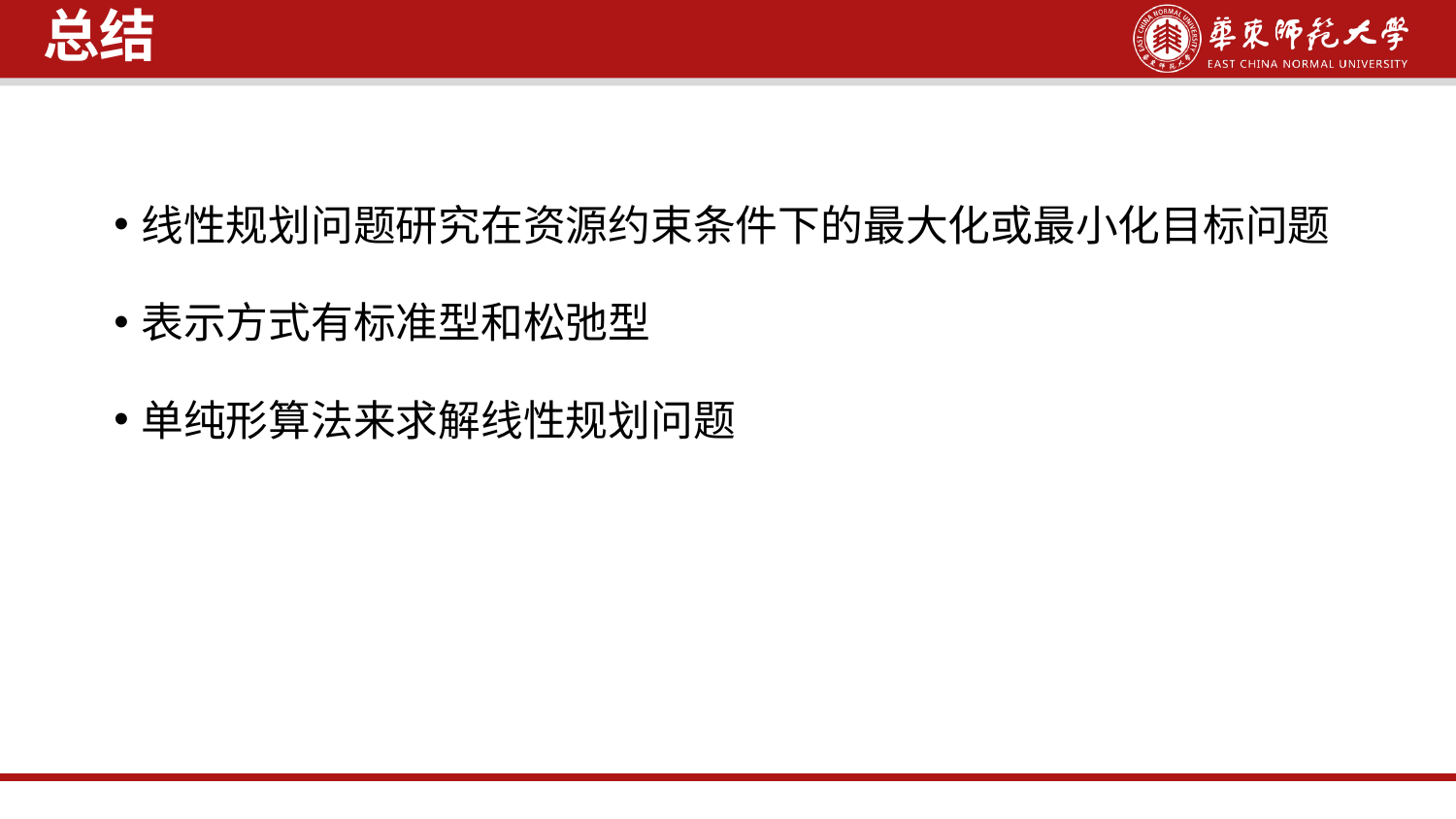

总结
线性规划问题研究在资源约束条件下的最大化或最小化目标问题
表示方式有标准型和松弛型
单纯形算法来求解线性规划问题